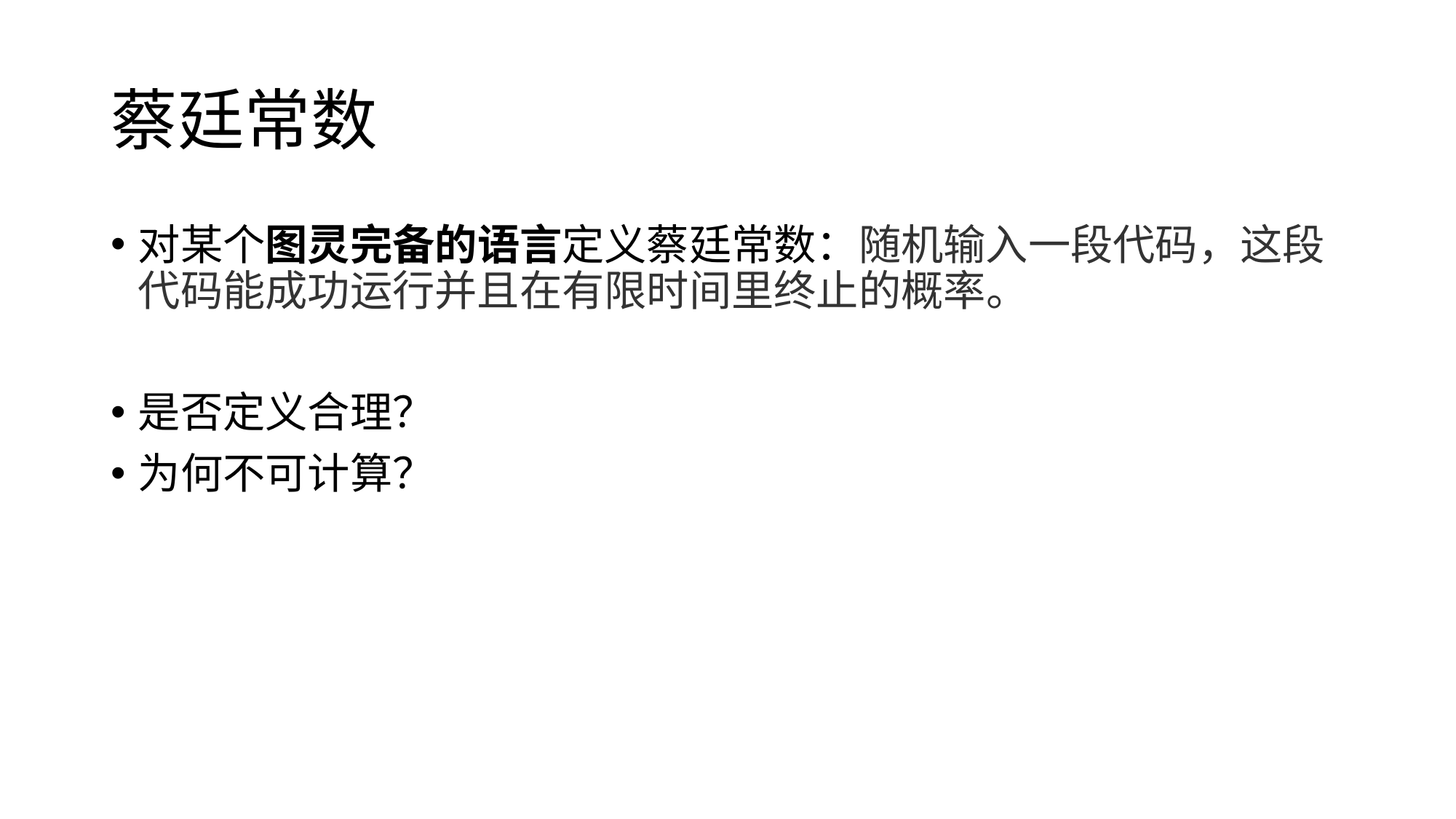

# 蔡廷常数
对某个图灵完备的语言定义蔡廷常数：随机输入一段代码，这段代码能成功运行并且在有限时间里终止的概率。

是否定义合理？
为何不可计算？